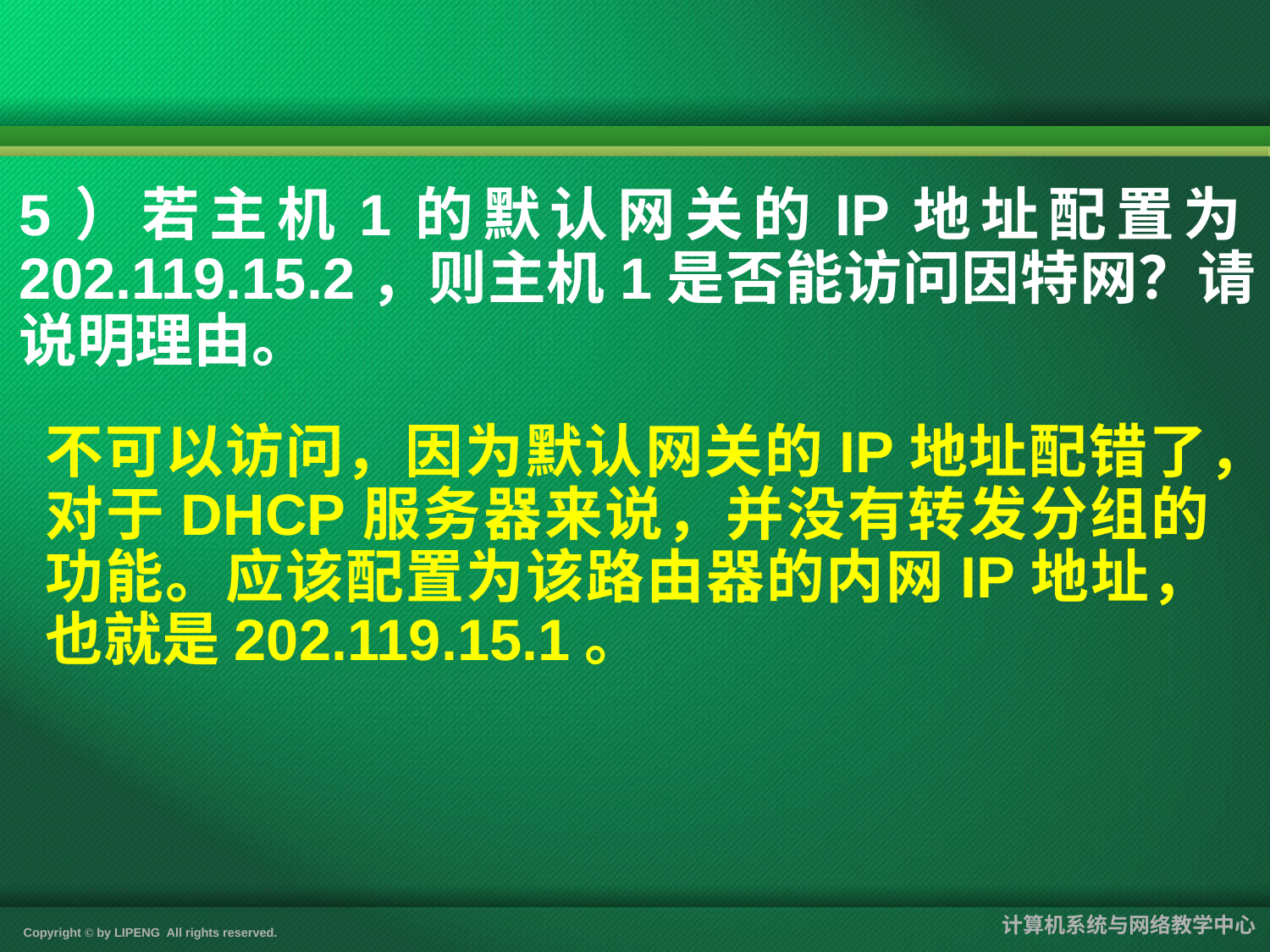

5）若主机1的默认网关的IP地址配置为202.119.15.2，则主机1是否能访问因特网？请说明理由。

不可以访问，因为默认网关的IP地址配错了，对于DHCP服务器来说，并没有转发分组的功能。应该配置为该路由器的内网IP地址，也就是202.119.15.1。